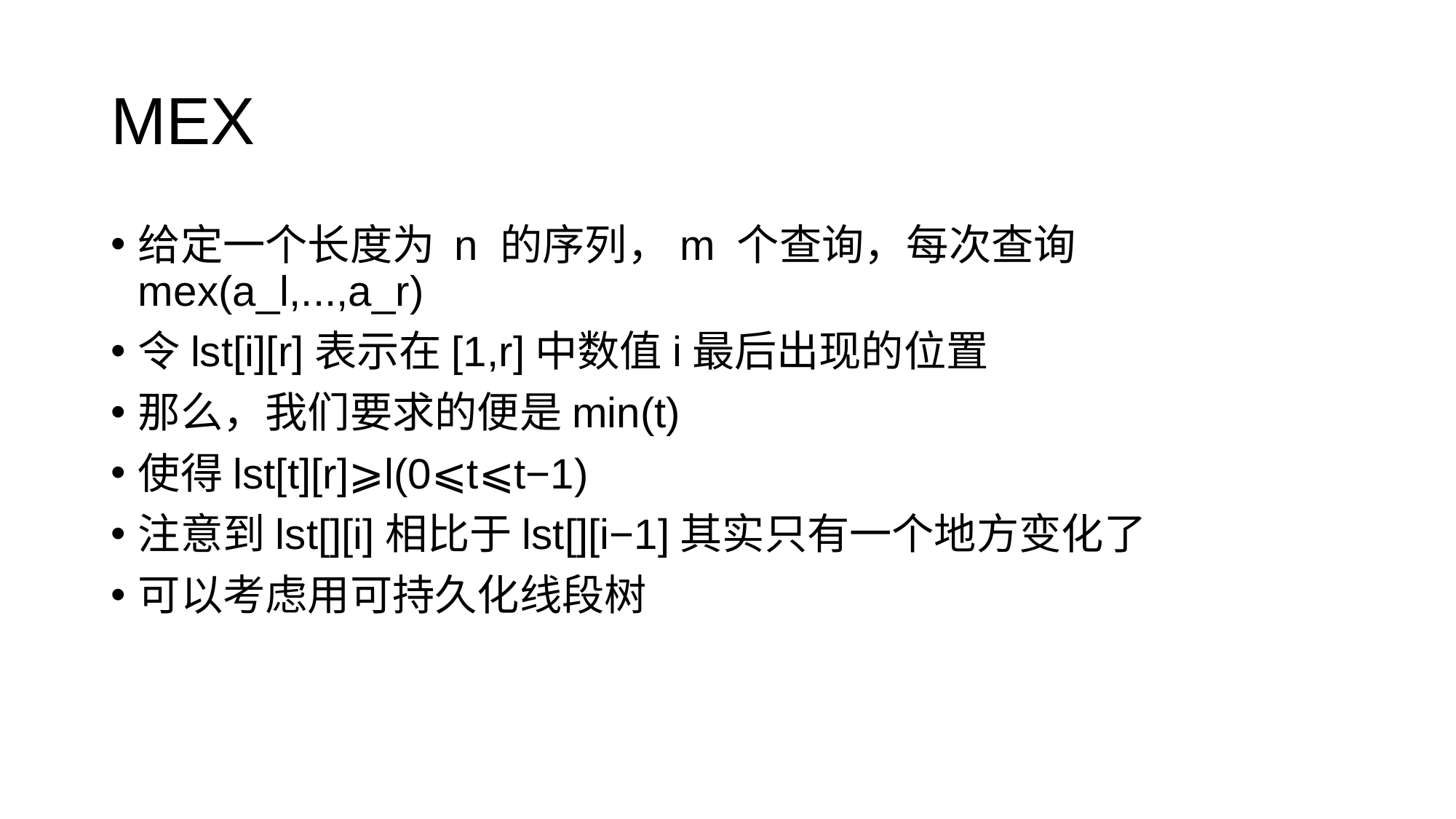

# MEX
给定一个长度为 n​ 的序列，m​ 个查询，每次查询mex(a_l,...,a_r)
令lst[i][r]表示在[1,r]中数值i最后出现的位置
那么，我们要求的便是min(t)
使得lst[t][r]⩾l(0⩽t⩽t−1)
注意到lst[][i]相比于lst[][i−1]其实只有一个地方变化了
可以考虑用可持久化线段树